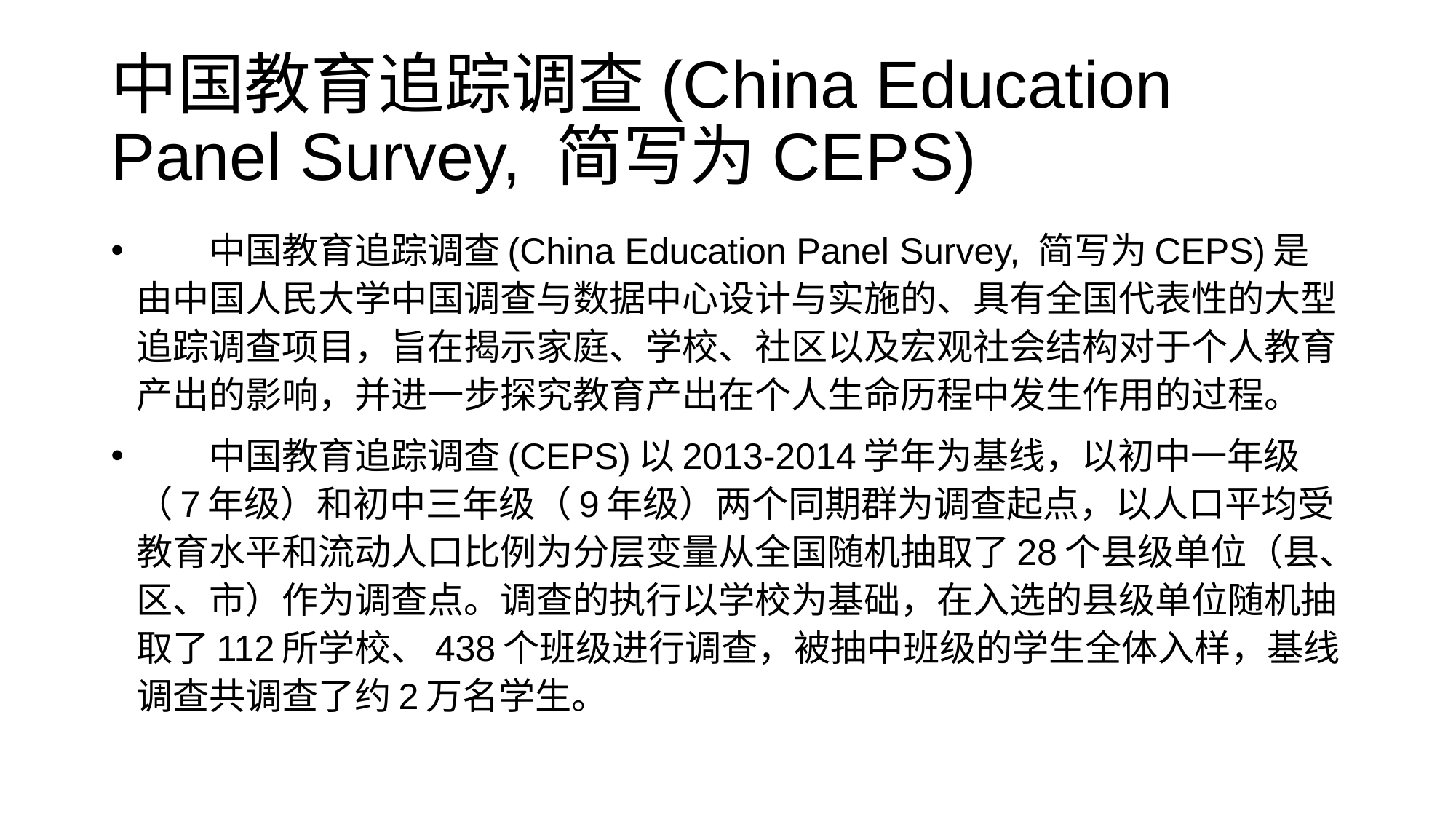

# 中国教育追踪调查(China Education Panel Survey, 简写为CEPS)
        中国教育追踪调查(China Education Panel Survey, 简写为CEPS)是由中国人民大学中国调查与数据中心设计与实施的、具有全国代表性的大型追踪调查项目，旨在揭示家庭、学校、社区以及宏观社会结构对于个人教育产出的影响，并进一步探究教育产出在个人生命历程中发生作用的过程。
        中国教育追踪调查(CEPS)以2013-2014学年为基线，以初中一年级（7年级）和初中三年级（9年级）两个同期群为调查起点，以人口平均受教育水平和流动人口比例为分层变量从全国随机抽取了28个县级单位（县、区、市）作为调查点。调查的执行以学校为基础，在入选的县级单位随机抽取了112所学校、438个班级进行调查，被抽中班级的学生全体入样，基线调查共调查了约2万名学生。